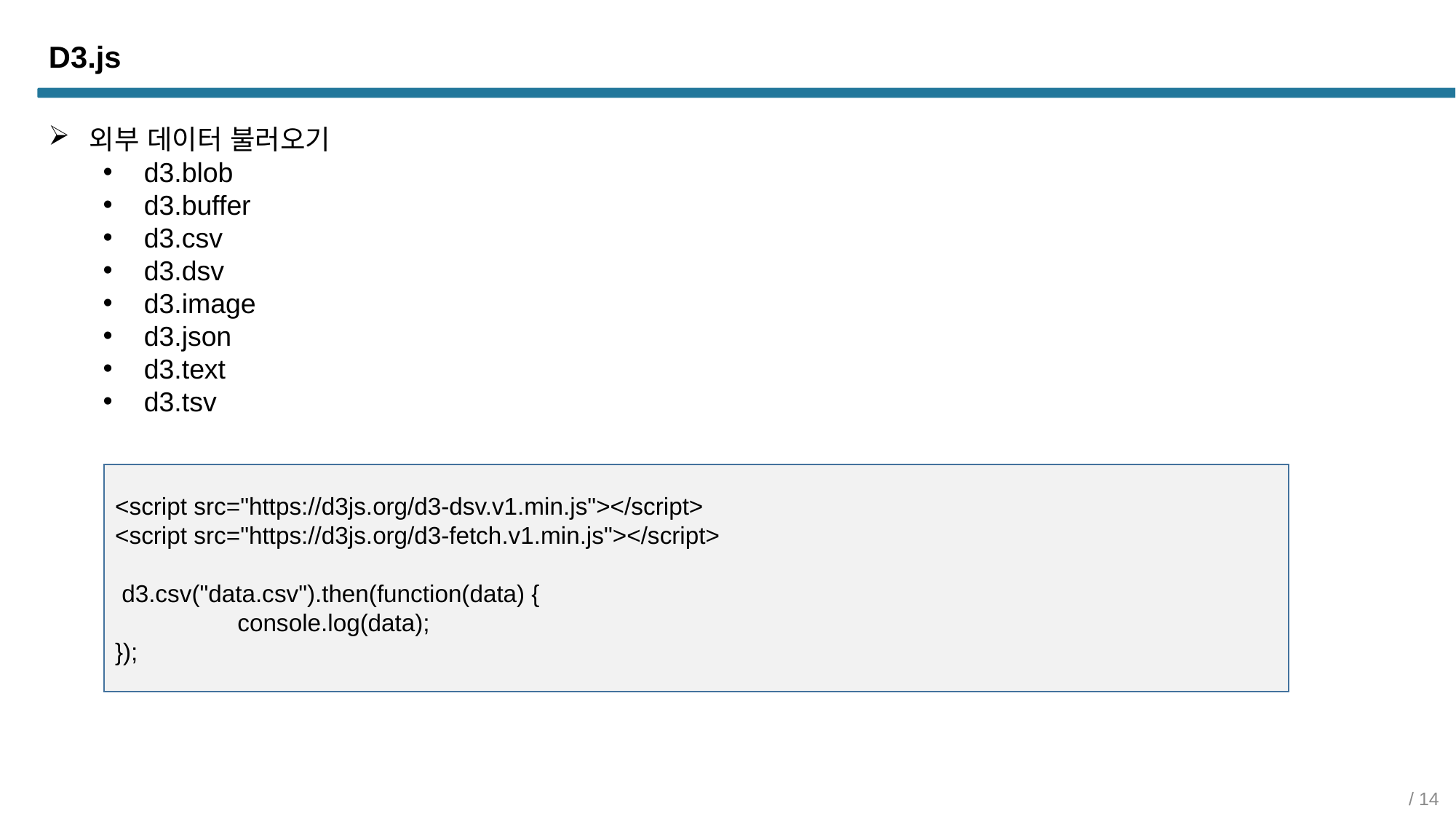

D3.js
외부 데이터 불러오기
d3.blob
d3.buffer
d3.csv
d3.dsv
d3.image
d3.json
d3.text
d3.tsv
<script src="https://d3js.org/d3-dsv.v1.min.js"></script>
<script src="https://d3js.org/d3-fetch.v1.min.js"></script>

 d3.csv("data.csv").then(function(data) {
  	  console.log(data);
});
/ 14